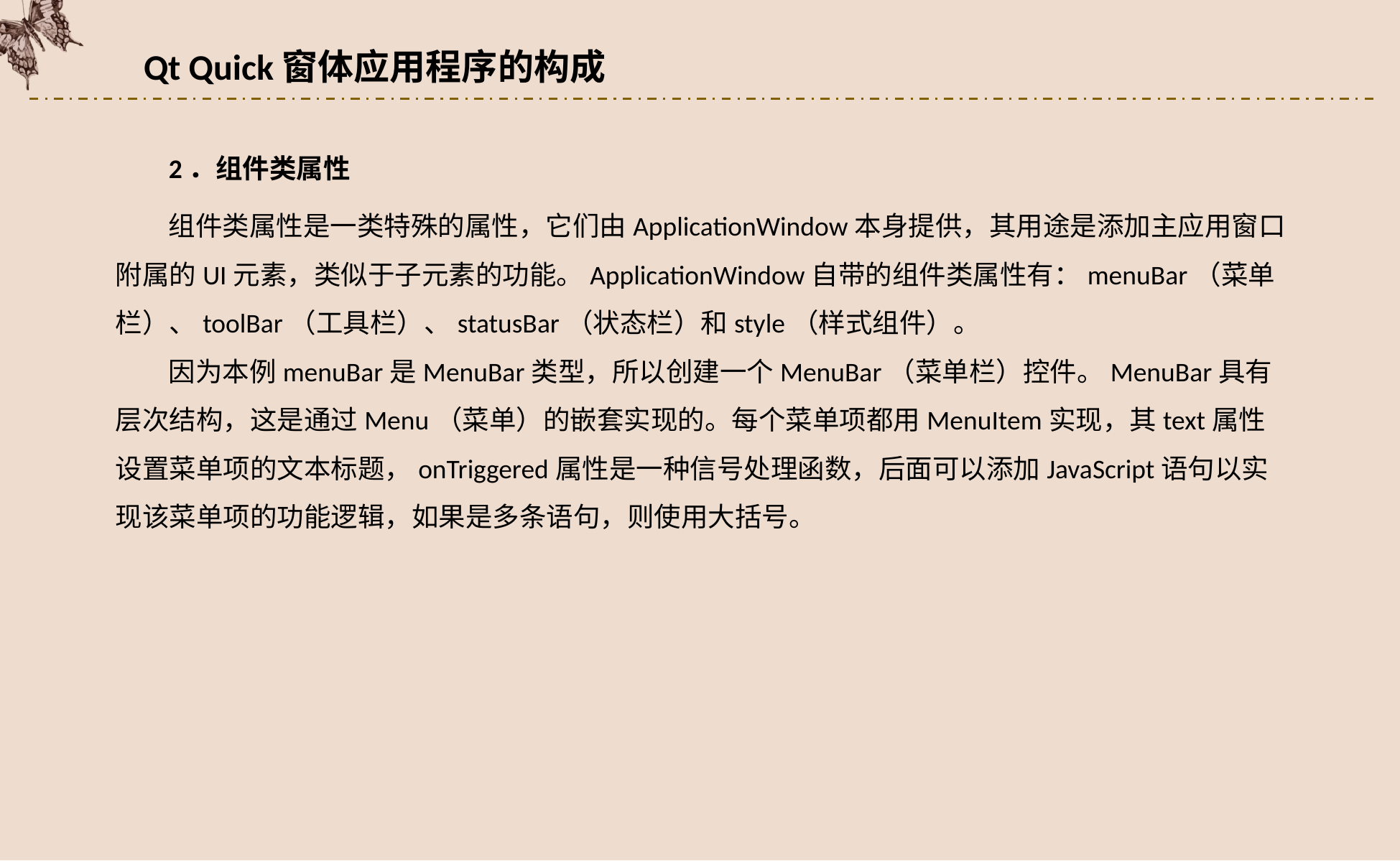

Qt Quick窗体应用程序的构成
2．组件类属性
组件类属性是一类特殊的属性，它们由ApplicationWindow本身提供，其用途是添加主应用窗口附属的UI元素，类似于子元素的功能。ApplicationWindow自带的组件类属性有：menuBar（菜单栏）、toolBar（工具栏）、statusBar（状态栏）和style（样式组件）。
因为本例menuBar是MenuBar类型，所以创建一个MenuBar（菜单栏）控件。MenuBar具有层次结构，这是通过Menu（菜单）的嵌套实现的。每个菜单项都用MenuItem实现，其text属性设置菜单项的文本标题，onTriggered属性是一种信号处理函数，后面可以添加JavaScript语句以实现该菜单项的功能逻辑，如果是多条语句，则使用大括号。